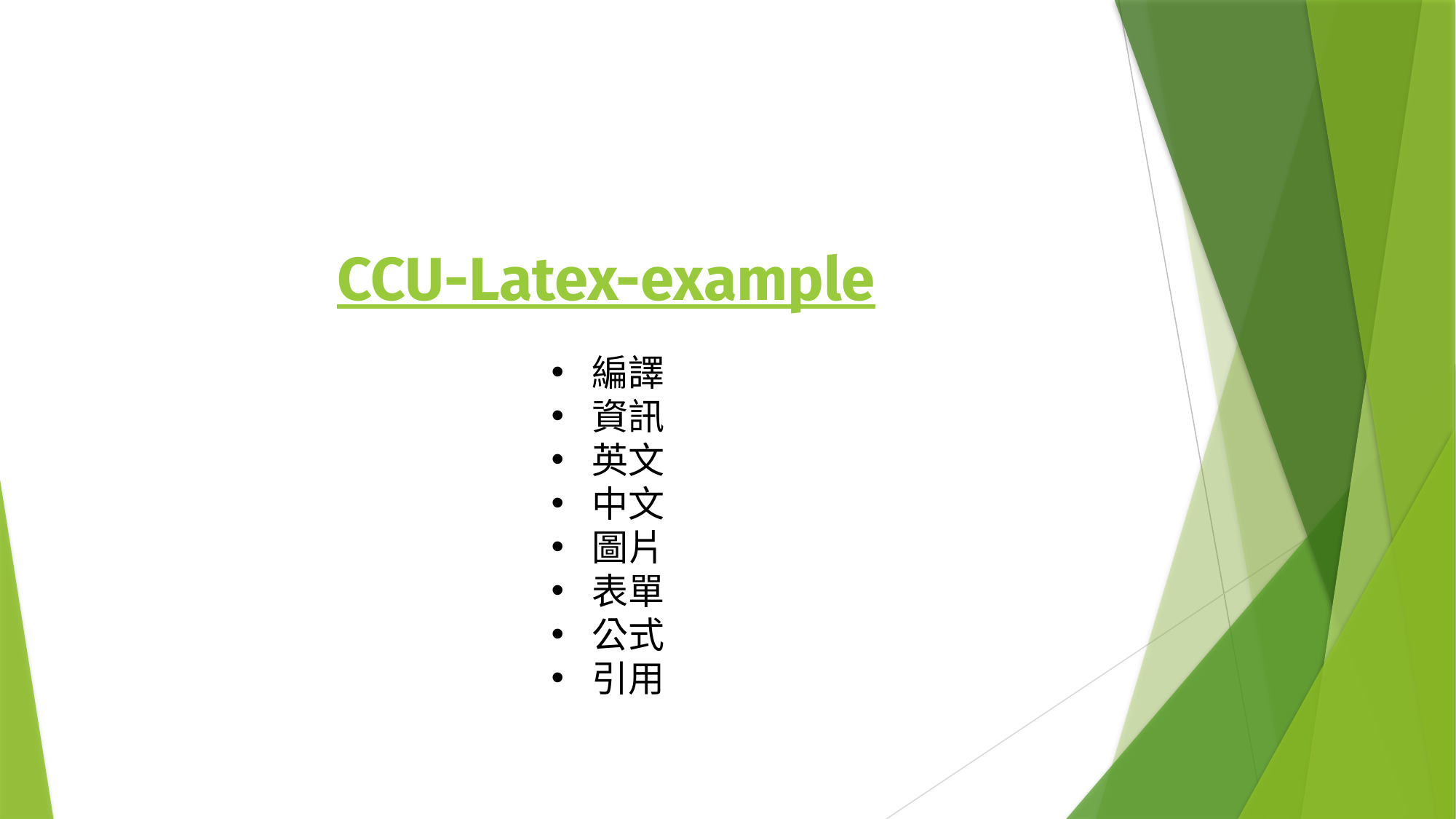

# CCU-Latex-example
編譯
資訊
英文
中文
圖片
表單
公式
引用